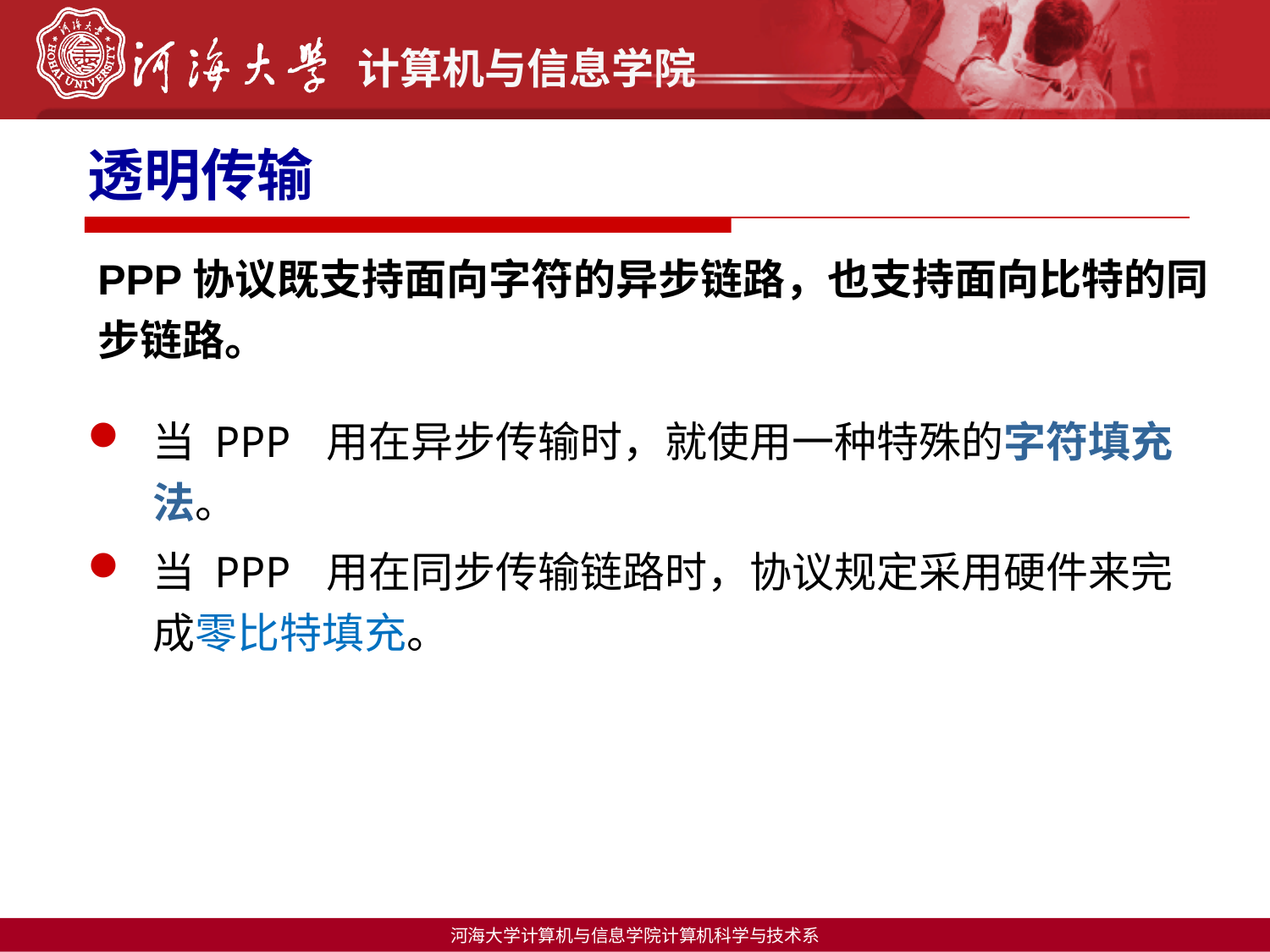

# 透明传输
PPP协议既支持面向字符的异步链路，也支持面向比特的同步链路。
当 PPP 用在异步传输时，就使用一种特殊的字符填充法。
当 PPP 用在同步传输链路时，协议规定采用硬件来完成零比特填充。